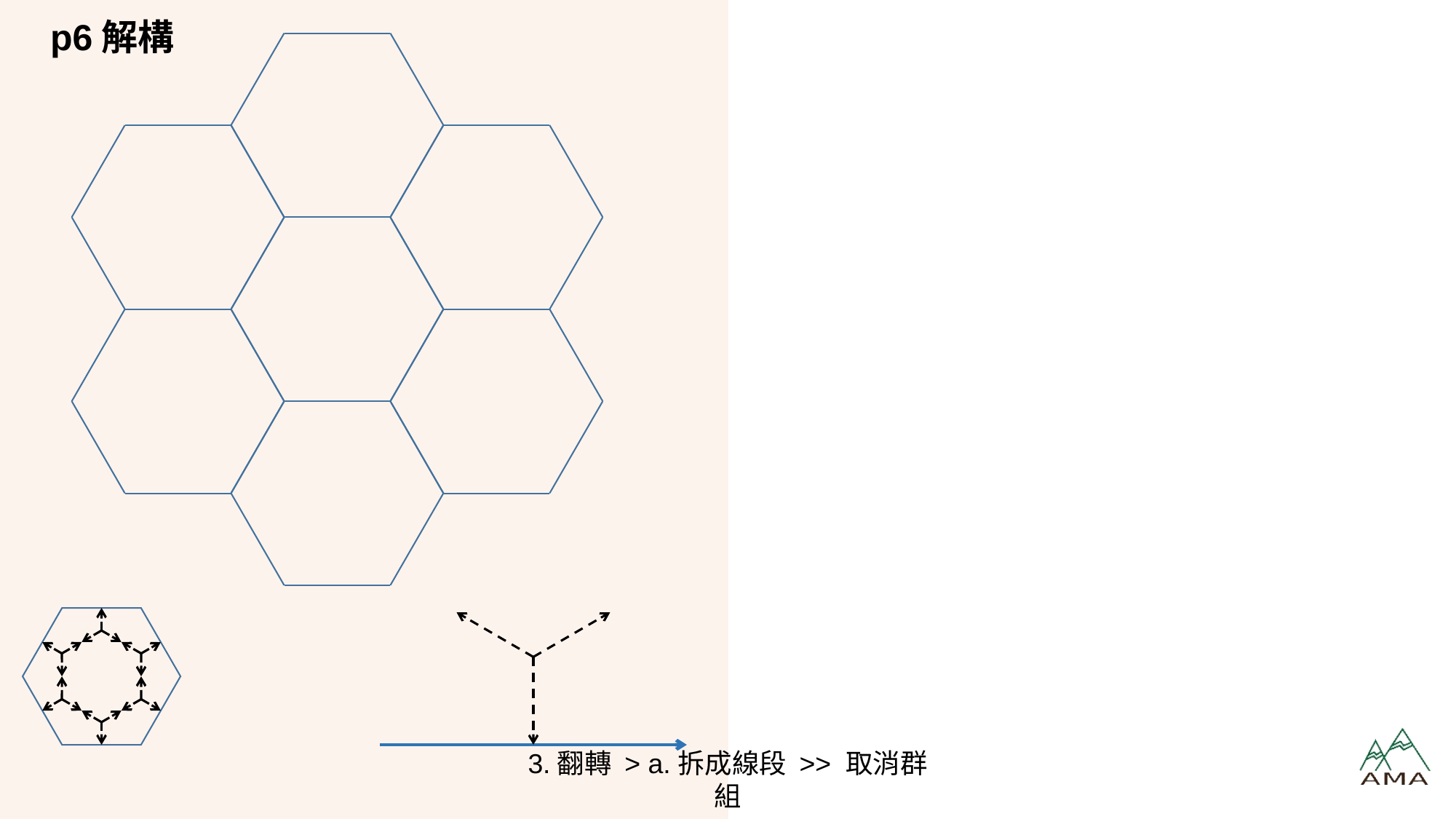

# p6解構

3.翻轉 > a.拆成線段 >> 取消群組